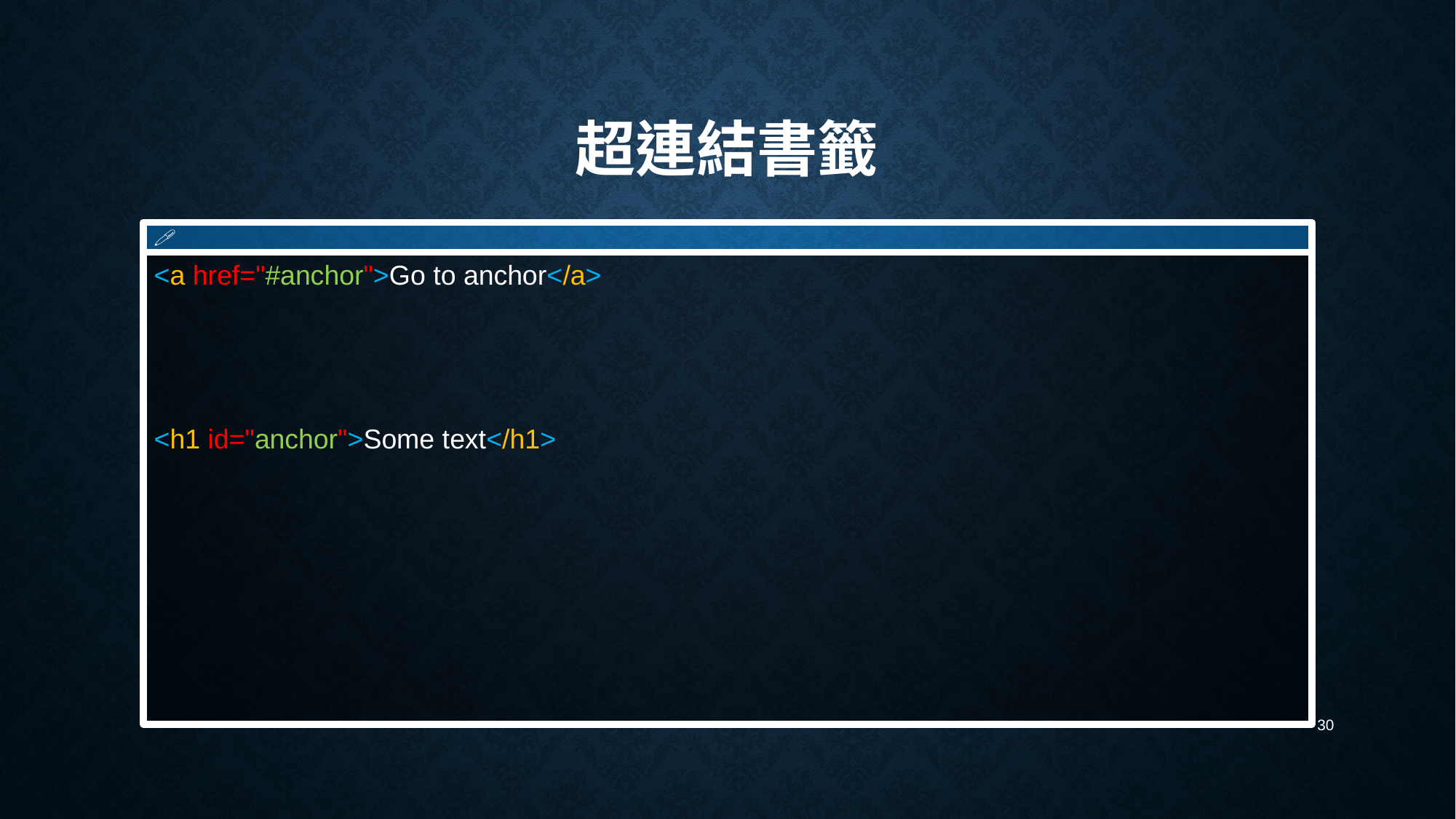

# 超連結書籤
🖊
<a href="#anchor">Go to anchor</a>

<h1 id="anchor">Some text</h1>

30